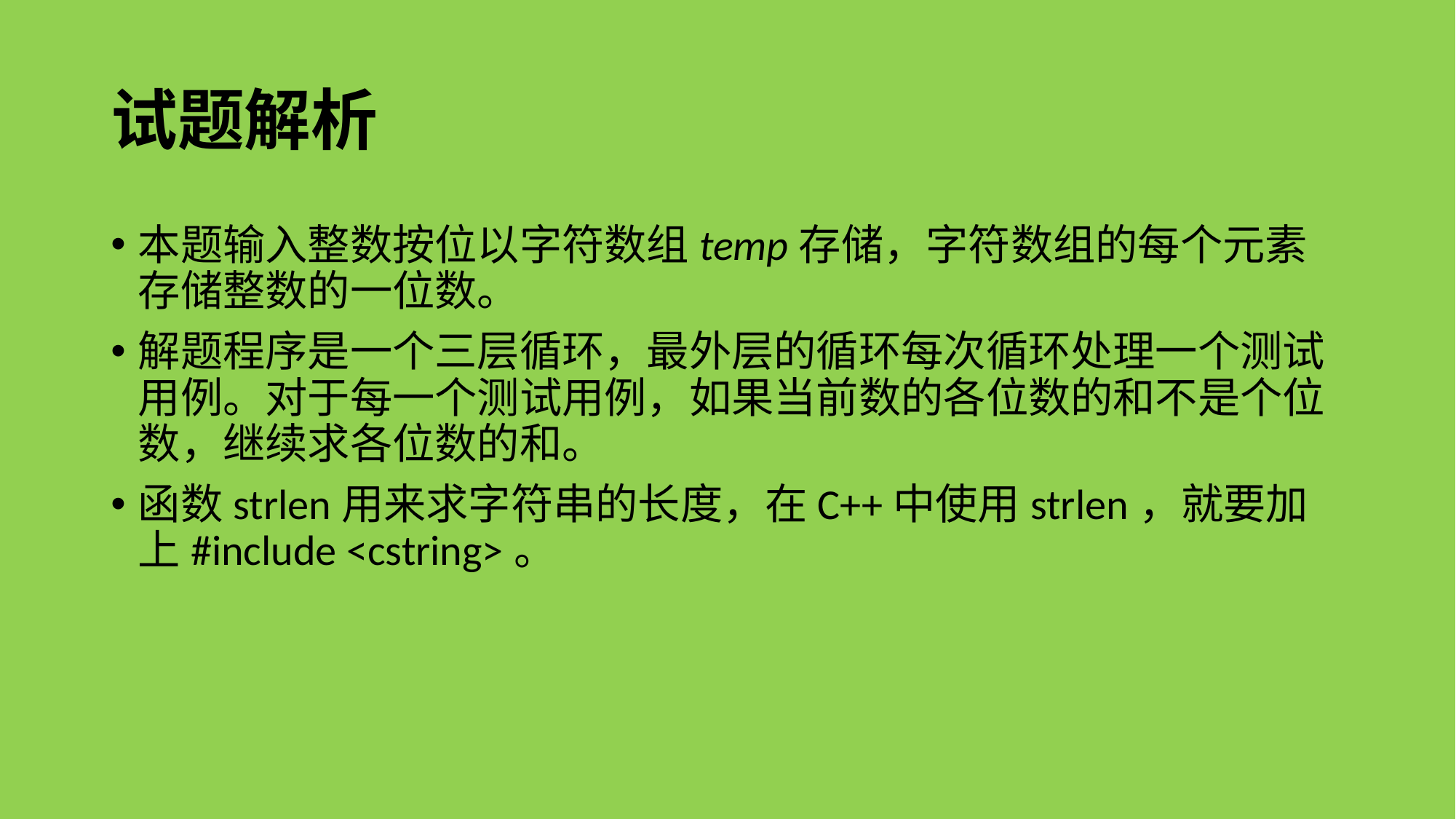

# 试题解析
本题输入整数按位以字符数组temp存储，字符数组的每个元素存储整数的一位数。
解题程序是一个三层循环，最外层的循环每次循环处理一个测试用例。对于每一个测试用例，如果当前数的各位数的和不是个位数，继续求各位数的和。
函数strlen用来求字符串的长度，在C++中使用strlen，就要加上#include <cstring>。